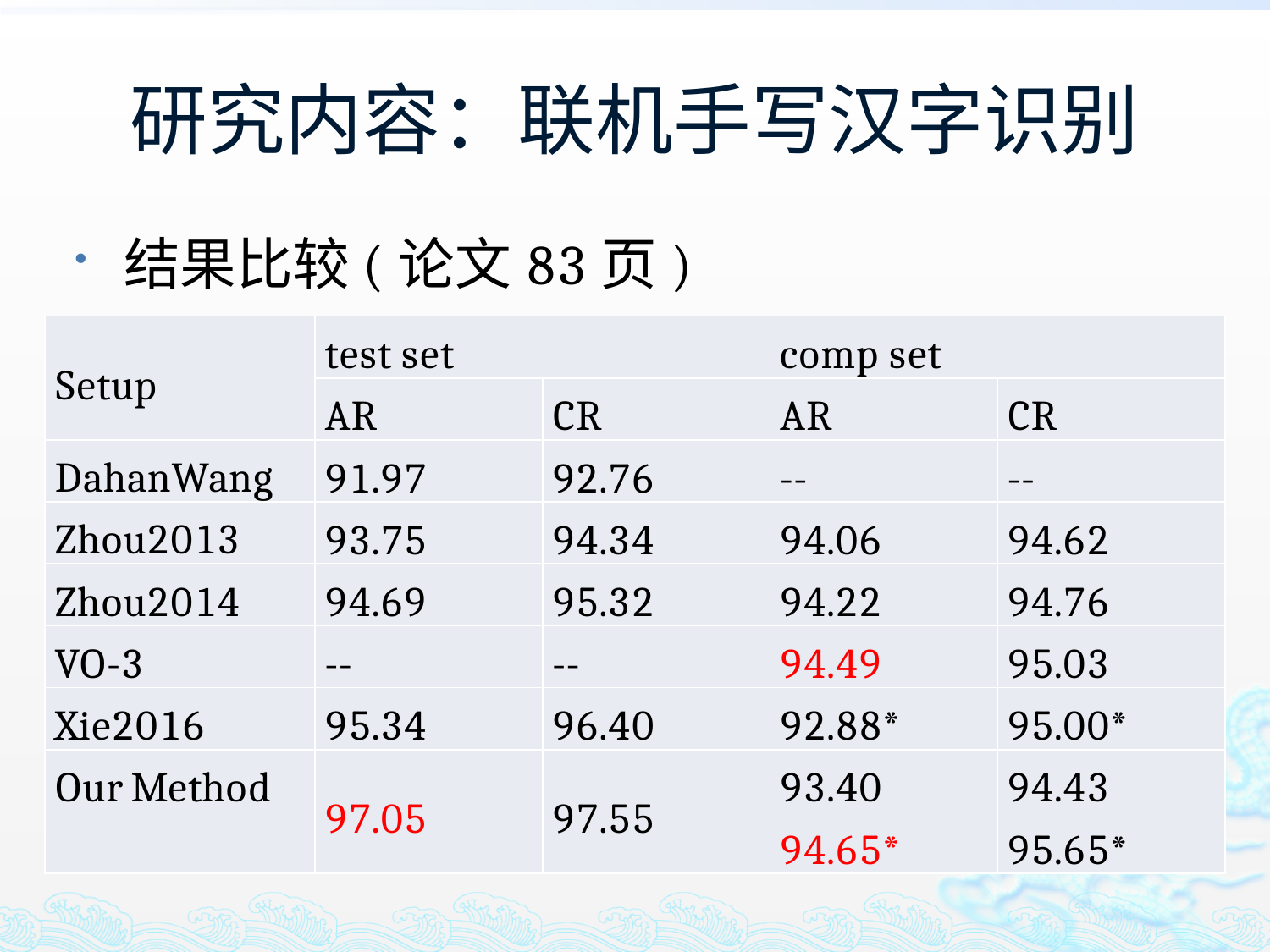

# 研究内容：联机手写汉字识别
结果比较(论文83页)
| Setup | test set |  | comp set |  |
| --- | --- | --- | --- | --- |
|  | AR | CR | AR | CR |
| DahanWang | 91.97 | 92.76 | -- | -- |
| Zhou2013 | 93.75 | 94.34 | 94.06 | 94.62 |
| Zhou2014 | 94.69 | 95.32 | 94.22 | 94.76 |
| VO-3 | -- | -- | 94.49 | 95.03 |
| Xie2016 | 95.34 | 96.40 | 92.88\* | 95.00\* |
| Our Method | 97.05 | 97.55 | 93.40 94.65\* | 94.43 95.65\* |